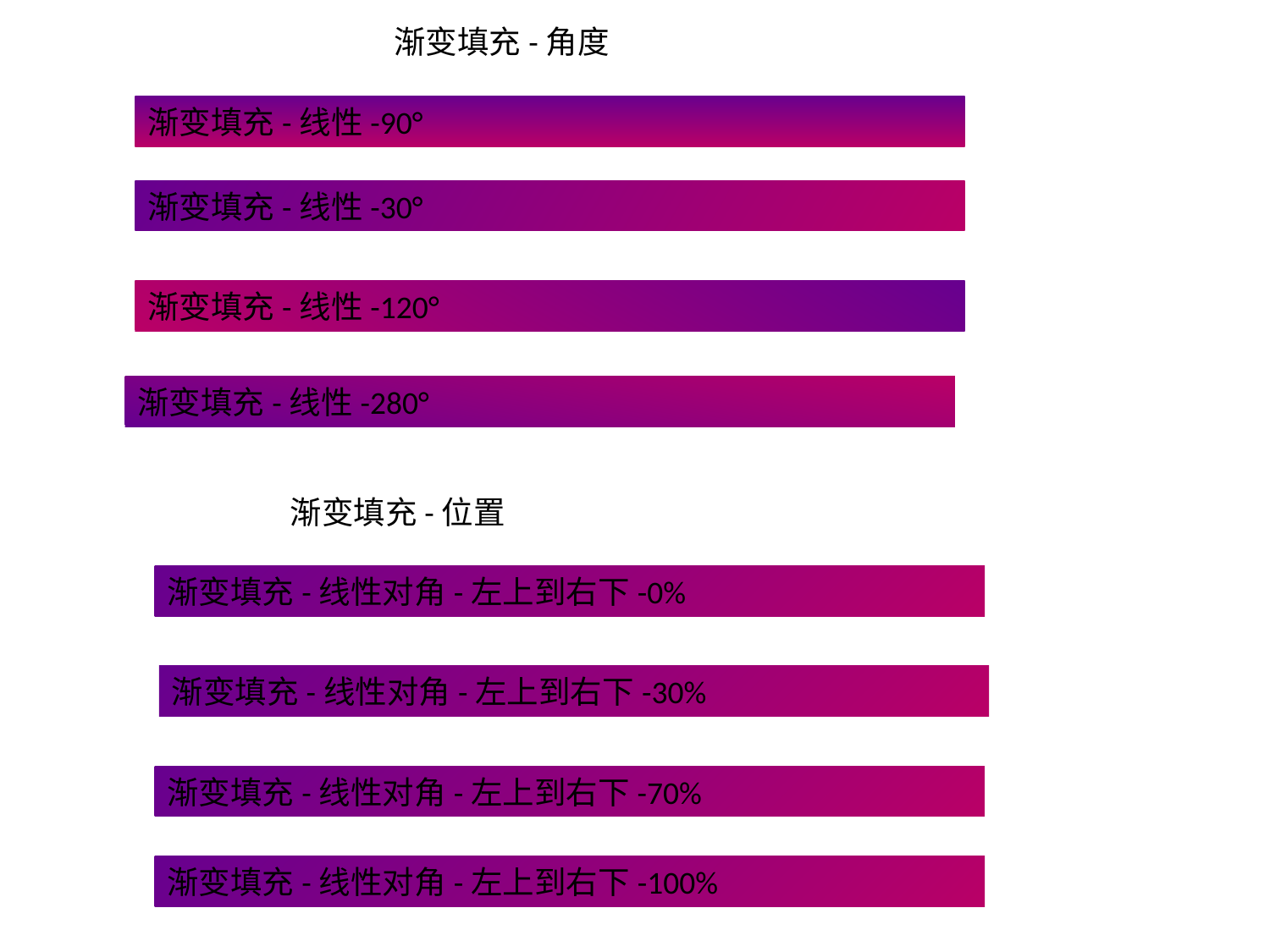

渐变填充-角度
渐变填充-线性-90°
渐变填充-线性-30°
渐变填充-线性-120°
渐变填充-线性-280°
渐变填充-位置
渐变填充-线性对角-左上到右下-0%
渐变填充-线性对角-左上到右下-30%
渐变填充-线性对角-左上到右下-70%
渐变填充-线性对角-左上到右下-100%